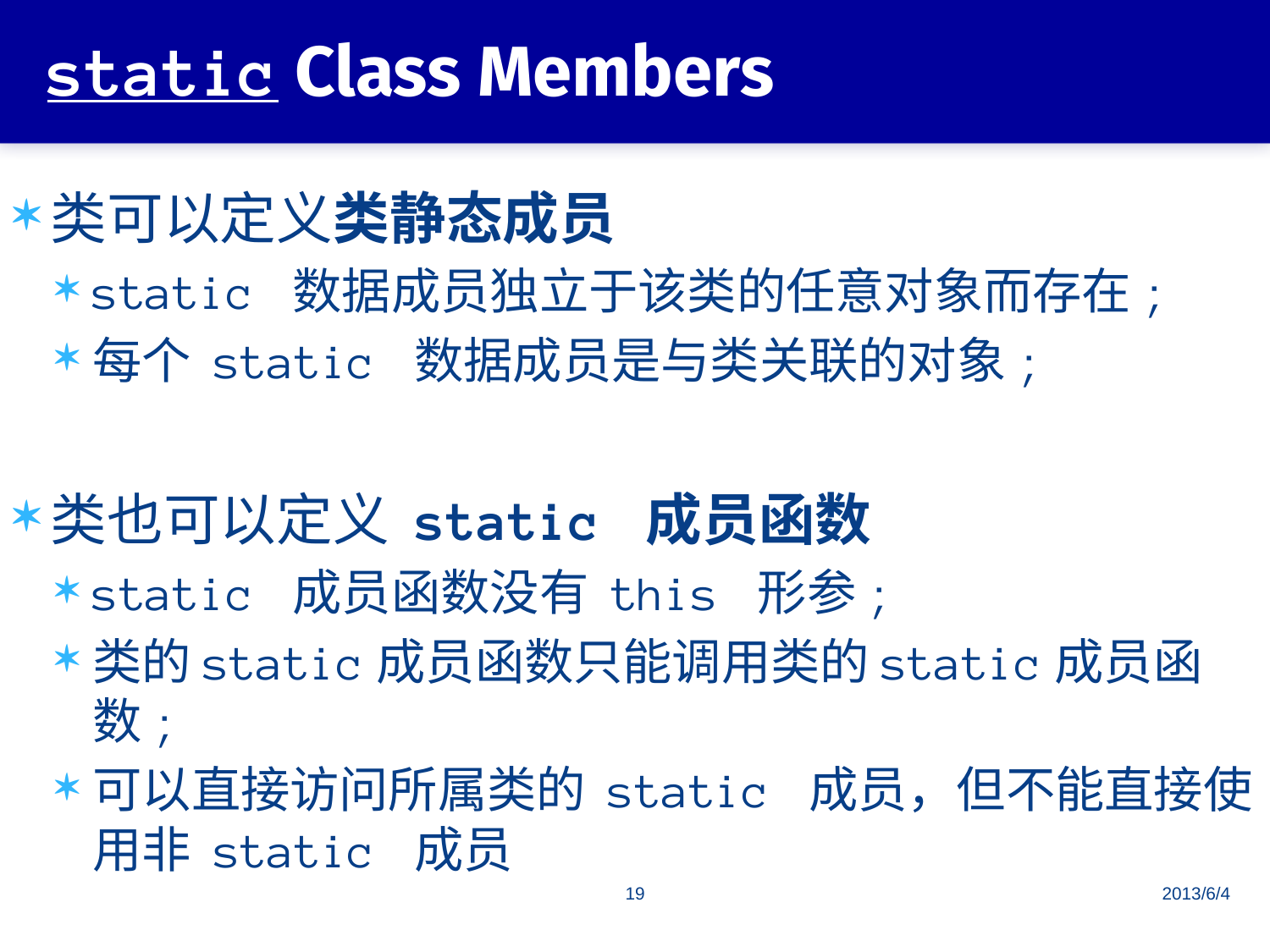

# static Class Members
类可以定义类静态成员
static 数据成员独立于该类的任意对象而存在;
每个 static 数据成员是与类关联的对象;

类也可以定义 static 成员函数
static 成员函数没有 this 形参;
类的static成员函数只能调用类的static成员函数;
可以直接访问所属类的 static 成员，但不能直接使用非 static 成员

19
2013/6/4